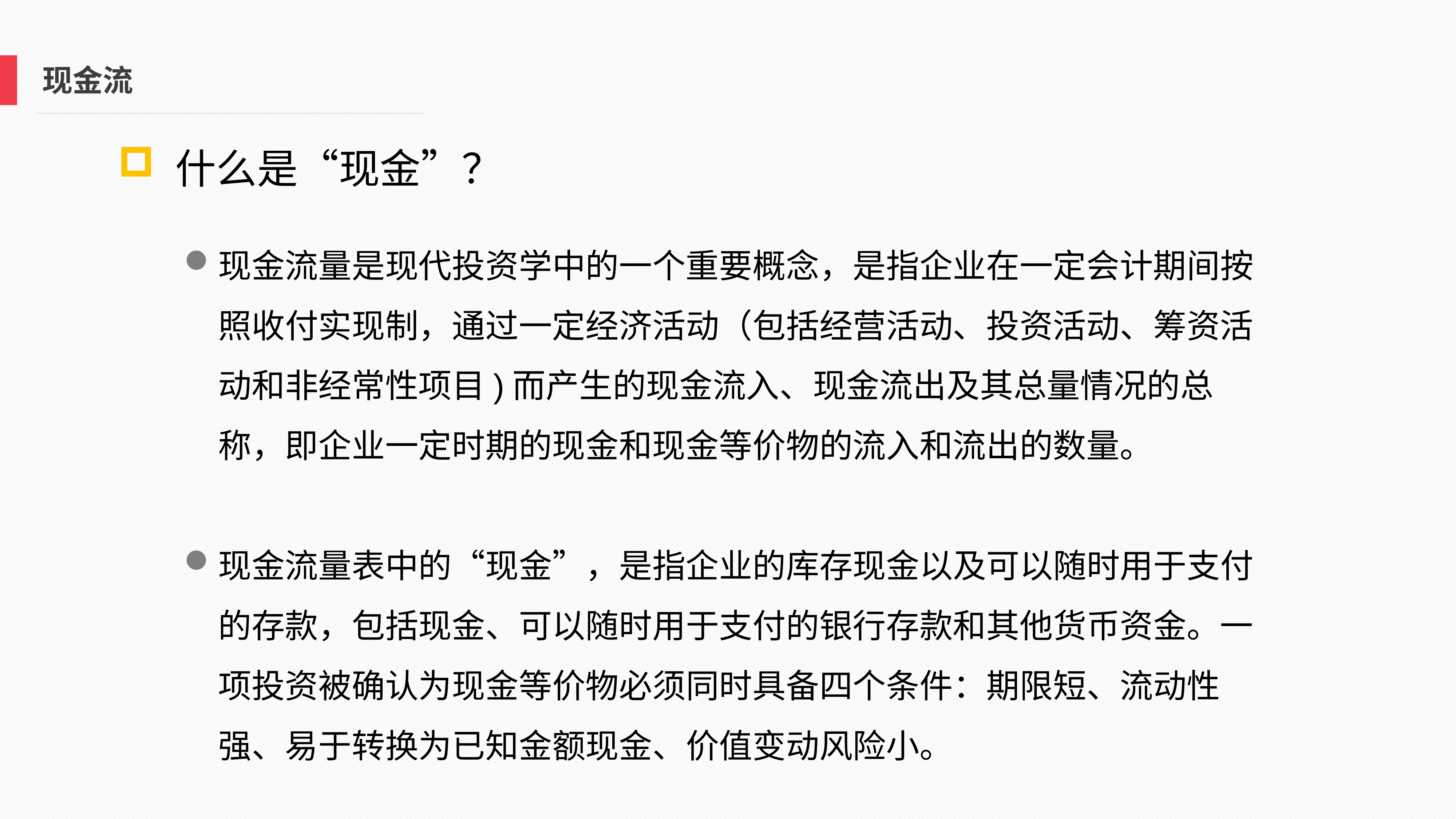

现金流
 什么是“现金”？
现金流量是现代投资学中的一个重要概念，是指企业在一定会计期间按照收付实现制，通过一定经济活动（包括经营活动、投资活动、筹资活动和非经常性项目)而产生的现金流入、现金流出及其总量情况的总称，即企业一定时期的现金和现金等价物的流入和流出的数量。

现金流量表中的“现金”，是指企业的库存现金以及可以随时用于支付的存款，包括现金、可以随时用于支付的银行存款和其他货币资金。一项投资被确认为现金等价物必须同时具备四个条件：期限短、流动性强、易于转换为已知金额现金、价值变动风险小。